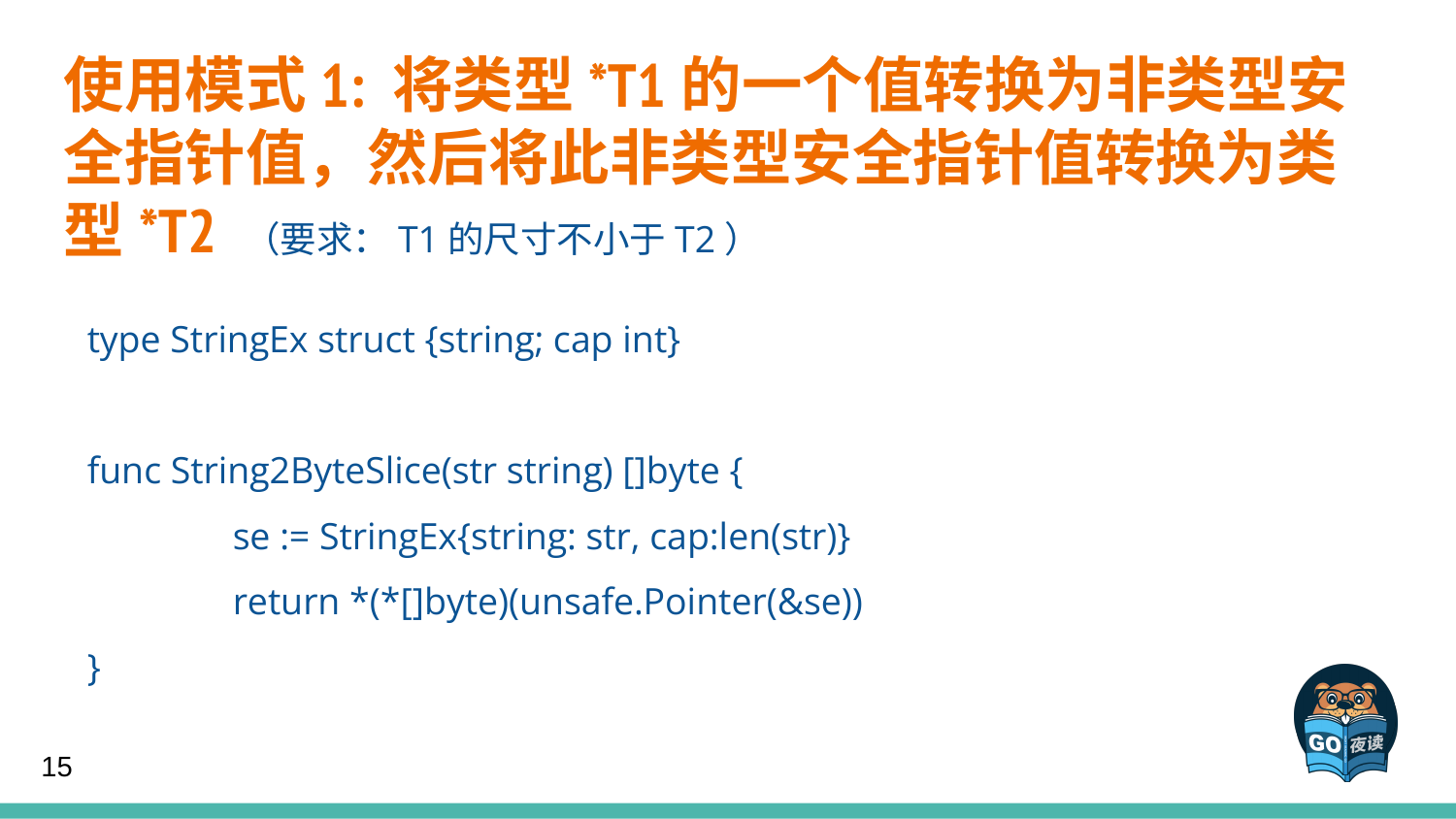

使用模式1: 将类型*T1的一个值转换为非类型安全指针值，然后将此非类型安全指针值转换为类型*T2 （要求：T1的尺寸不小于T2）
type StringEx struct {string; cap int}

func String2ByteSlice(str string) []byte {
	se := StringEx{string: str, cap:len(str)}
	return *(*[]byte)(unsafe.Pointer(&se))
}
15